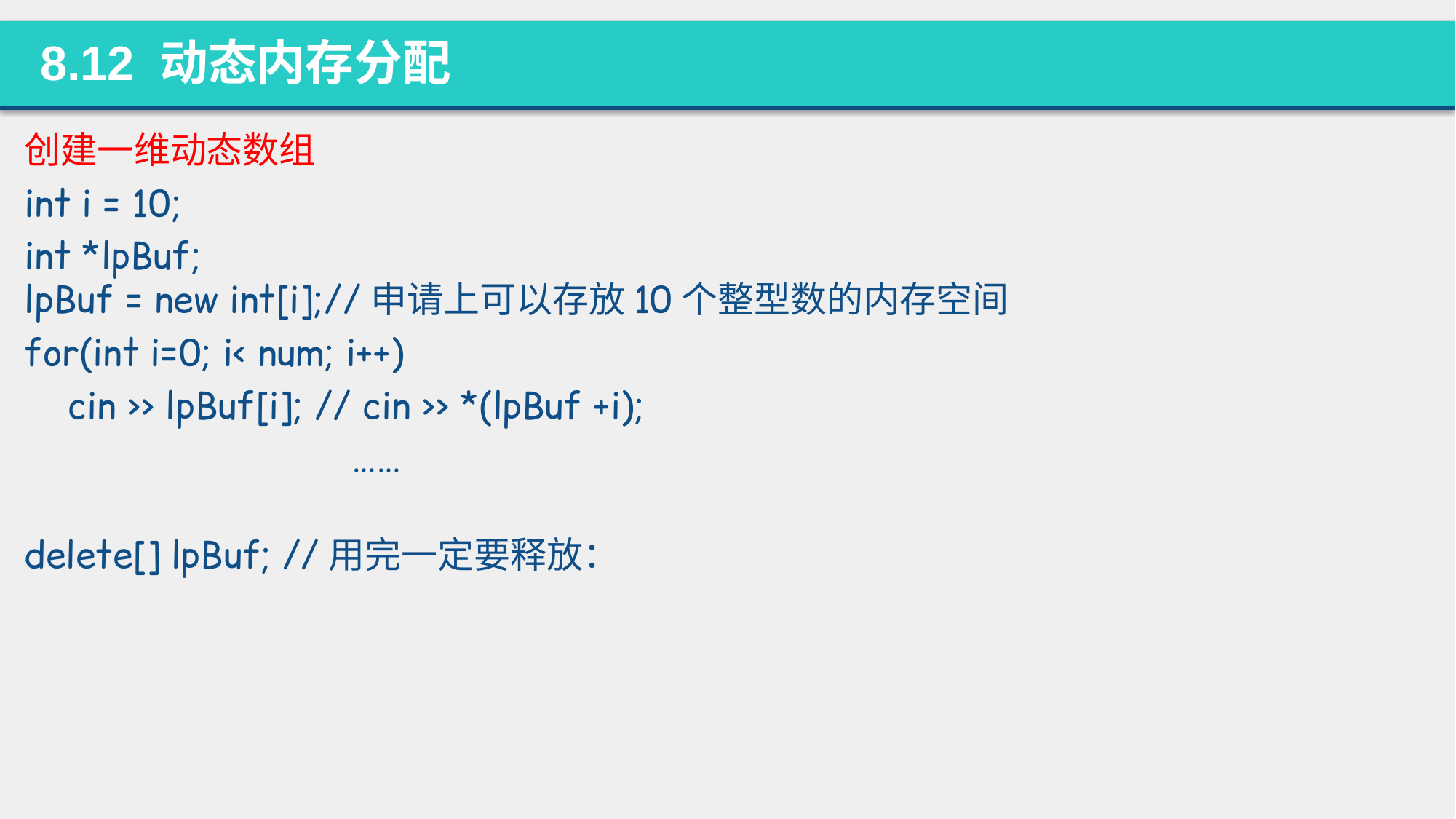

8.12 动态内存分配
创建一维动态数组
int i = 10;
int *lpBuf;
lpBuf = new int[i];//申请上可以存放10个整型数的内存空间
for(int i=0; i< num; i++)
    cin >> lpBuf[i]; // cin >> *(lpBuf +i);
			……
delete[] lpBuf; //用完一定要释放：